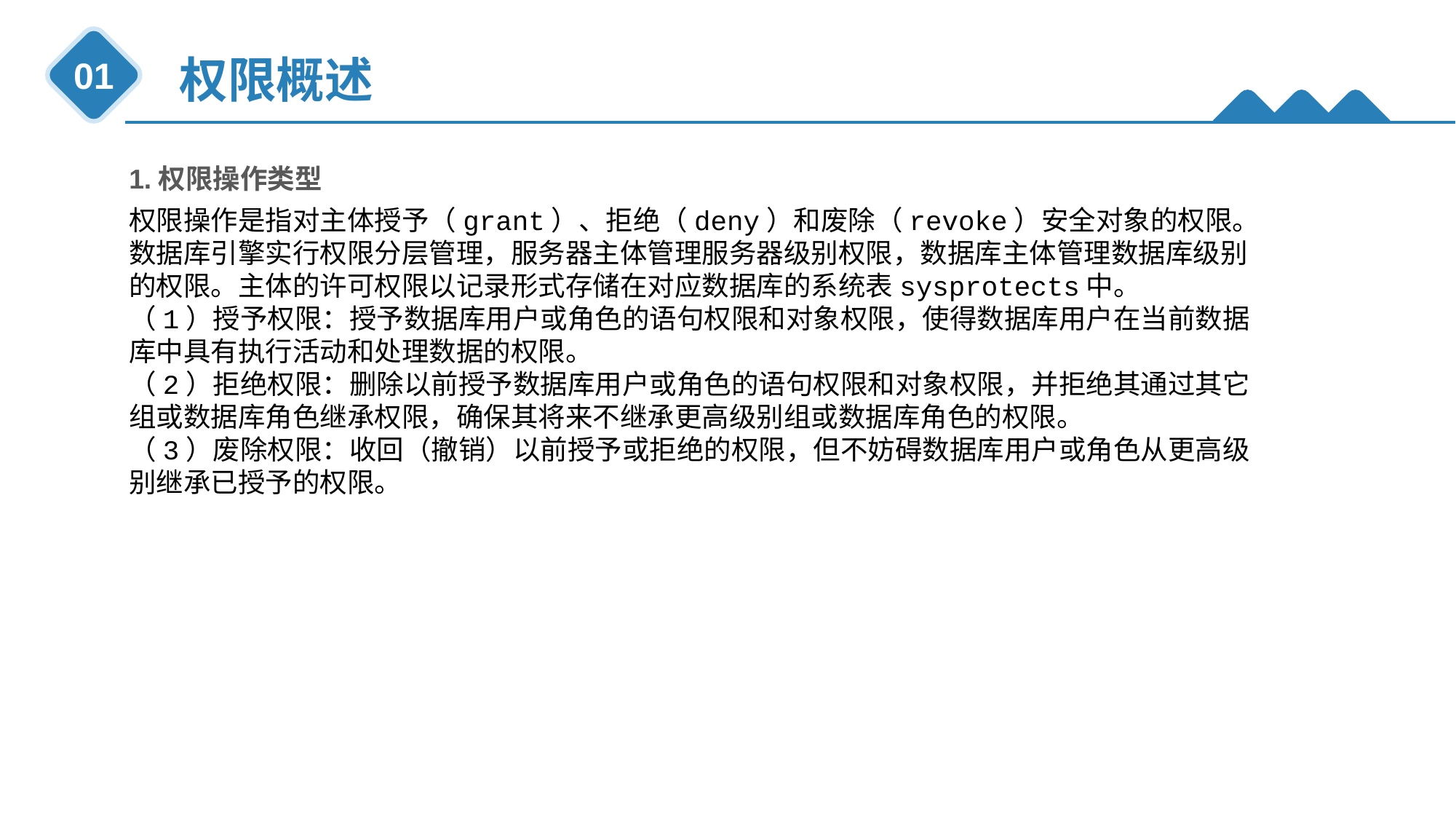

权限概述
01

1.权限操作类型
权限操作是指对主体授予（grant）、拒绝（deny）和废除（revoke）安全对象的权限。数据库引擎实行权限分层管理，服务器主体管理服务器级别权限，数据库主体管理数据库级别的权限。主体的许可权限以记录形式存储在对应数据库的系统表sysprotects中。
（1）授予权限：授予数据库用户或角色的语句权限和对象权限，使得数据库用户在当前数据库中具有执行活动和处理数据的权限。
（2）拒绝权限：删除以前授予数据库用户或角色的语句权限和对象权限，并拒绝其通过其它组或数据库角色继承权限，确保其将来不继承更高级别组或数据库角色的权限。
（3）废除权限：收回（撤销）以前授予或拒绝的权限，但不妨碍数据库用户或角色从更高级别继承已授予的权限。